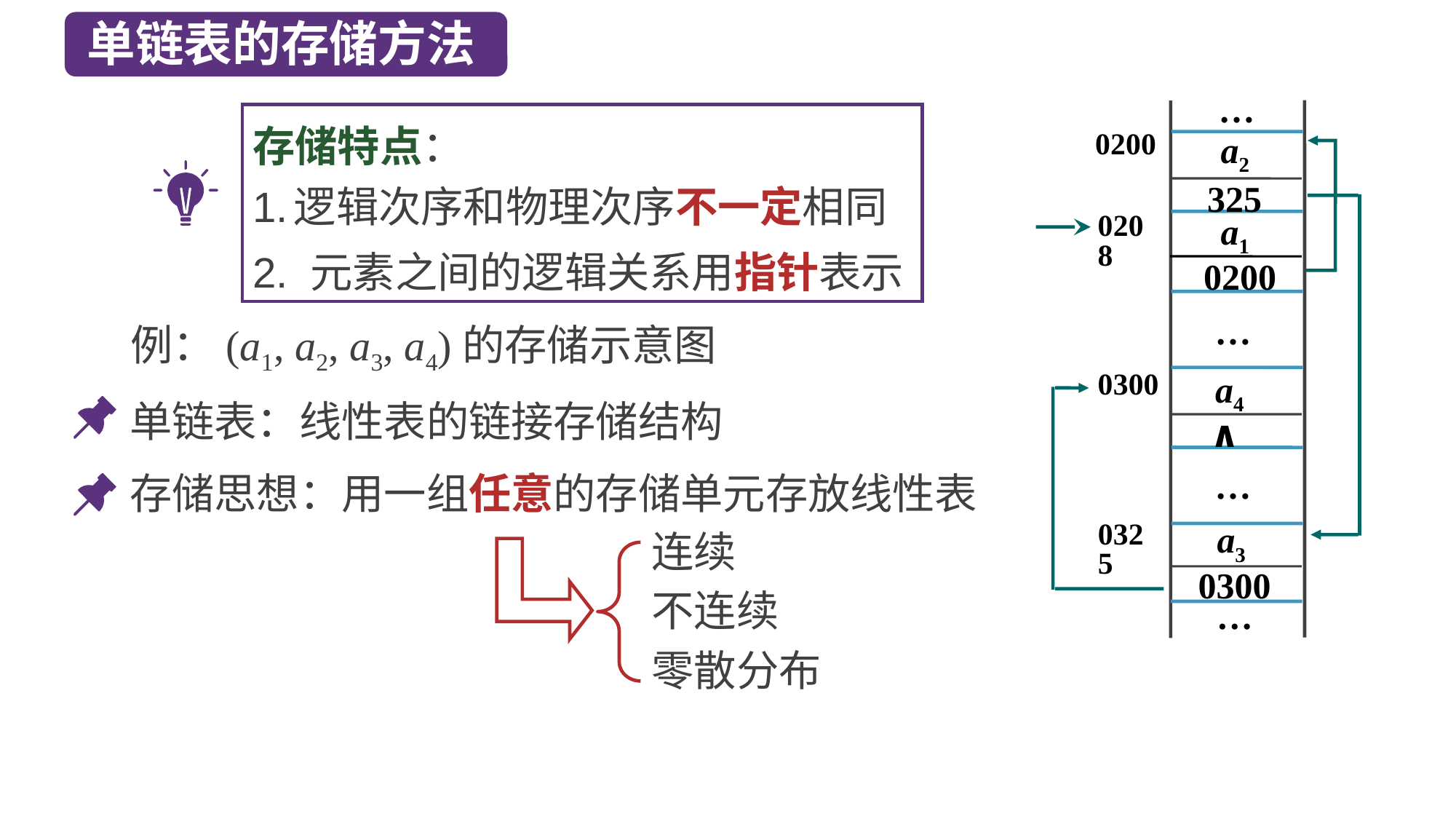

单链表的存储方法

…

0200
0208
…
0300
…
0325
…

存储特点：
逻辑次序和物理次序不一定相同
2. 元素之间的逻辑关系用指针表示

  a2

0200
  325

  a1

例：(a1, a2, a3, a4)的存储示意图
  a4

0300
单链表：线性表的链接存储结构
存储思想：用一组任意的存储单元存放线性表

∧
  a3
连续
不连续
零散分布